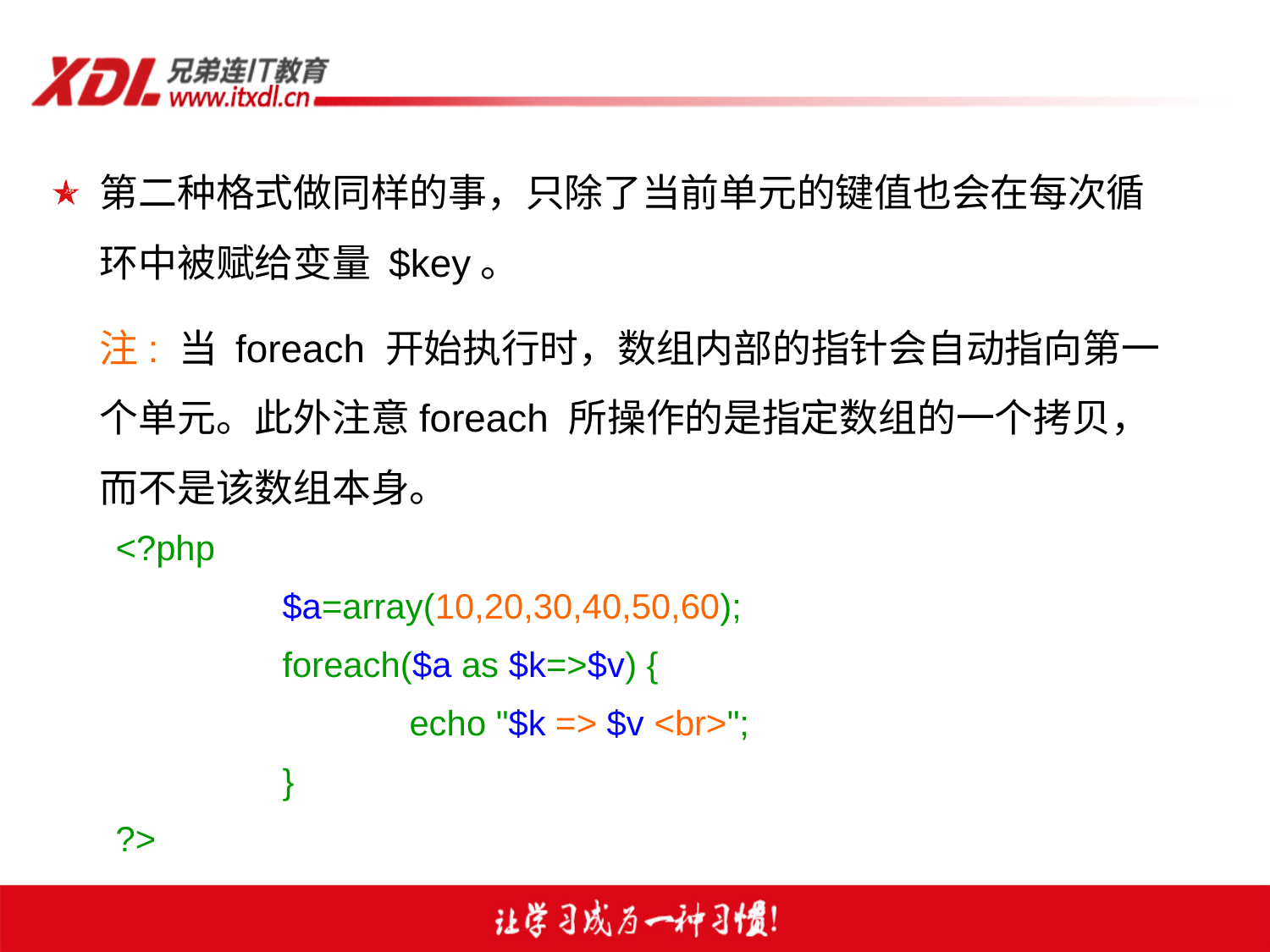

第二种格式做同样的事，只除了当前单元的键值也会在每次循环中被赋给变量 $key。
	注: 当 foreach 开始执行时，数组内部的指针会自动指向第一个单元。此外注意foreach 所操作的是指定数组的一个拷贝，而不是该数组本身。
<?php
		$a=array(10,20,30,40,50,60);
		foreach($a as $k=>$v) {
			echo "$k => $v <br>";
		}
?>